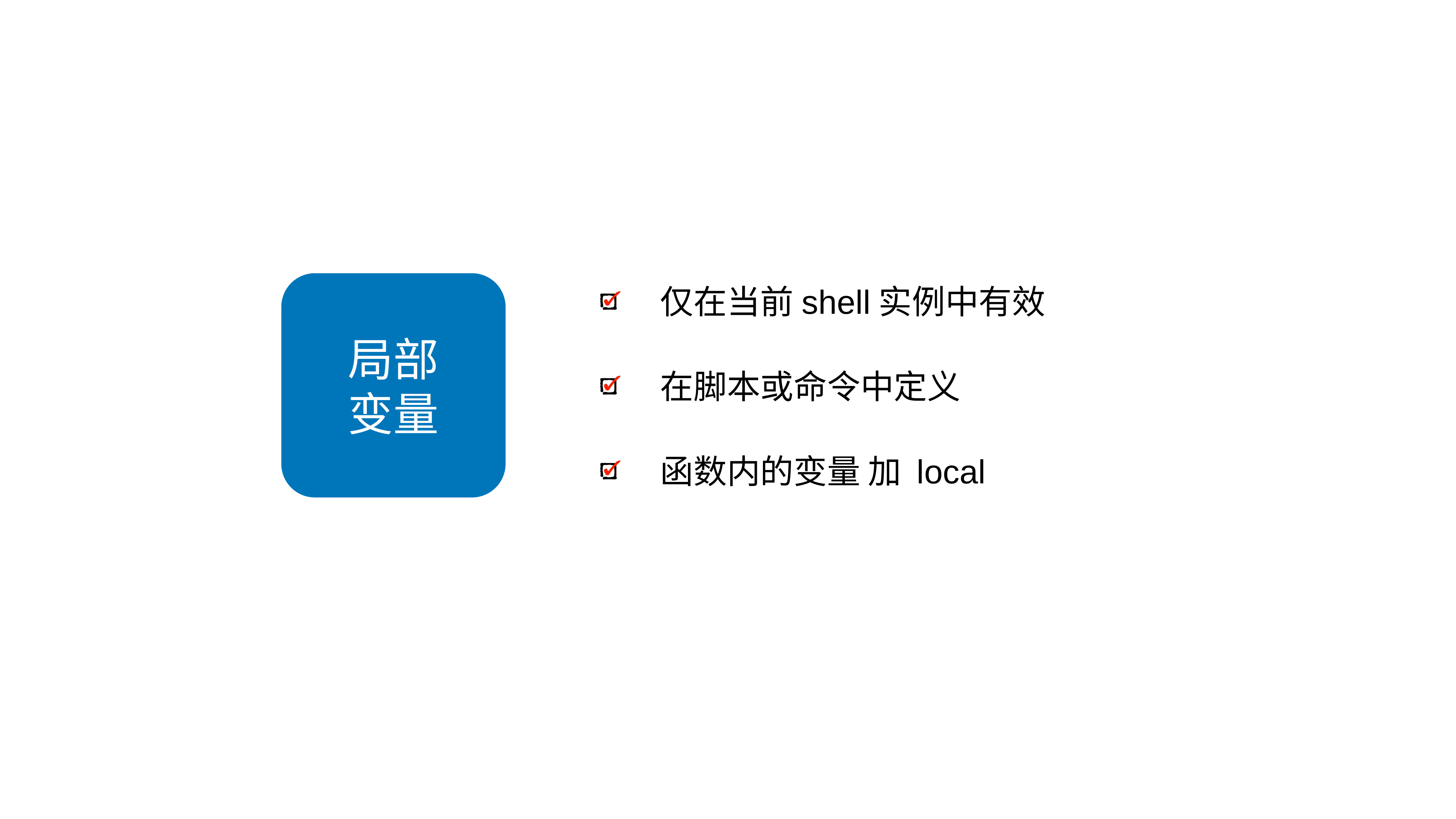

仅在当前shell实例中有效
在脚本或命令中定义
函数内的变量 加 local
局部
变量